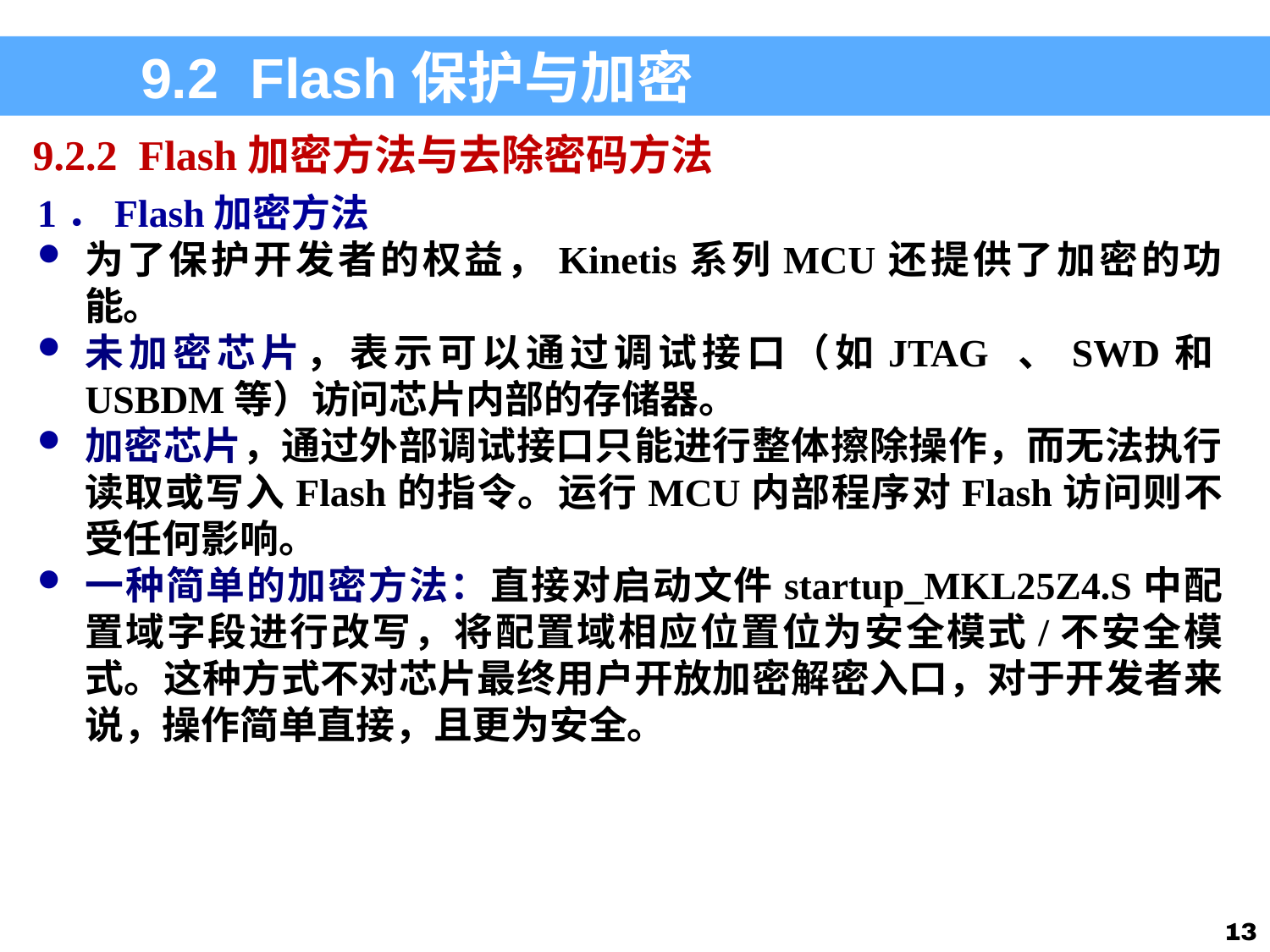

9.2  Flash保护与加密
9.2.2  Flash加密方法与去除密码方法
1．Flash加密方法
为了保护开发者的权益，Kinetis系列MCU还提供了加密的功能。
未加密芯片，表示可以通过调试接口（如JTAG 、SWD和USBDM等）访问芯片内部的存储器。
加密芯片，通过外部调试接口只能进行整体擦除操作，而无法执行读取或写入Flash的指令。运行MCU内部程序对Flash访问则不受任何影响。
一种简单的加密方法：直接对启动文件startup_MKL25Z4.S中配置域字段进行改写，将配置域相应位置位为安全模式/不安全模式。这种方式不对芯片最终用户开放加密解密入口，对于开发者来说，操作简单直接，且更为安全。
13